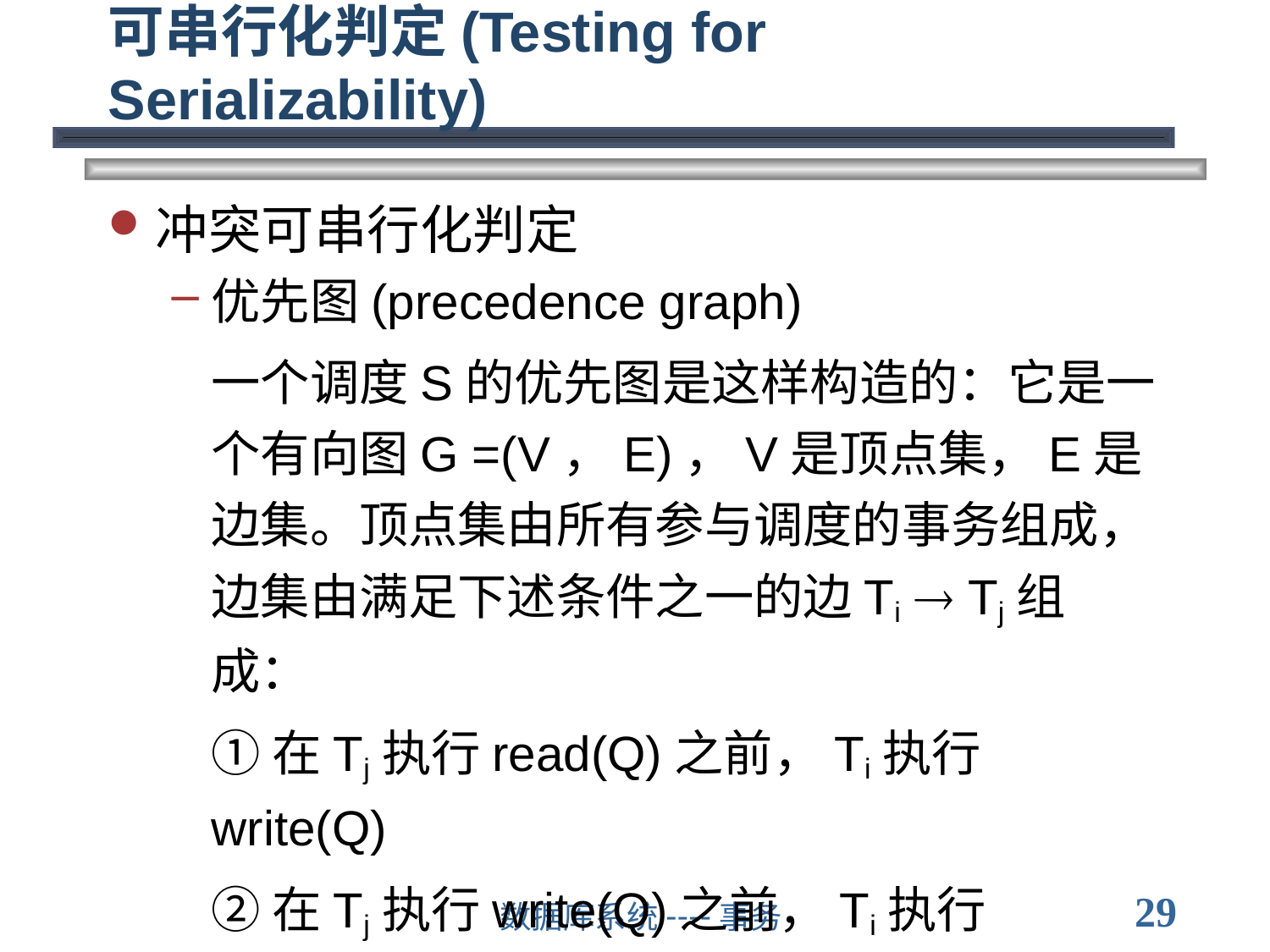

# 可串行化判定(Testing for Serializability)
冲突可串行化判定
优先图(precedence graph)
	一个调度S的优先图是这样构造的：它是一个有向图G =(V，E)，V是顶点集，E是边集。顶点集由所有参与调度的事务组成，边集由满足下述条件之一的边Ti → Tj组成：
	①在Tj执行read(Q)之前，Ti执行write(Q)
	②在Tj执行write(Q)之前，Ti执行read(Q)
	③在Tj执行write(Q)之前，Ti执行write(Q)
29
数据库系统----事务